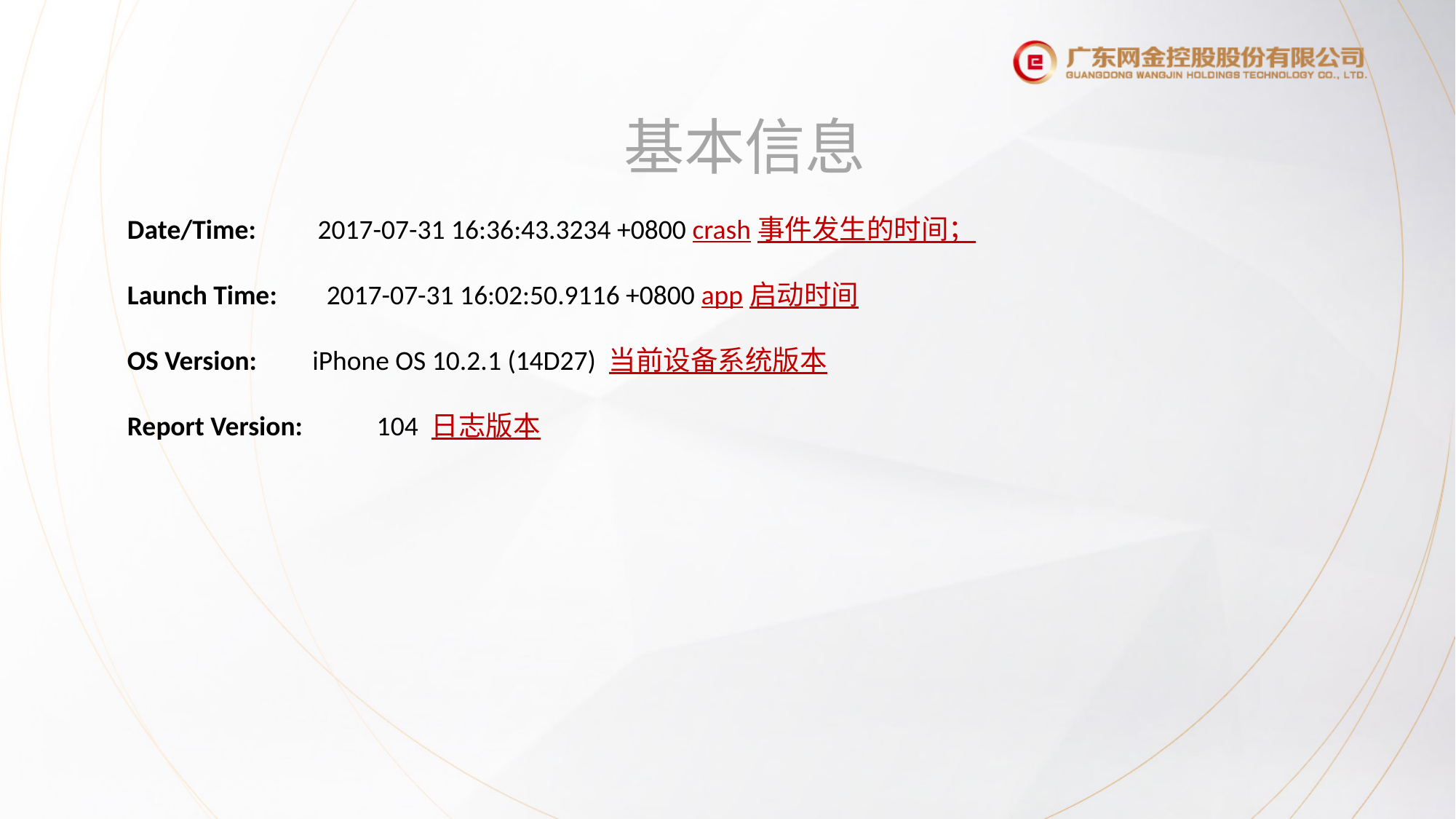

基本信息
Date/Time:          2017-07-31 16:36:43.3234 +0800 crash事件发生的时间；

Launch Time:        2017-07-31 16:02:50.9116 +0800 app启动时间

OS Version:         iPhone OS 10.2.1 (14D27) 当前设备系统版本

Report Version:            104 日志版本